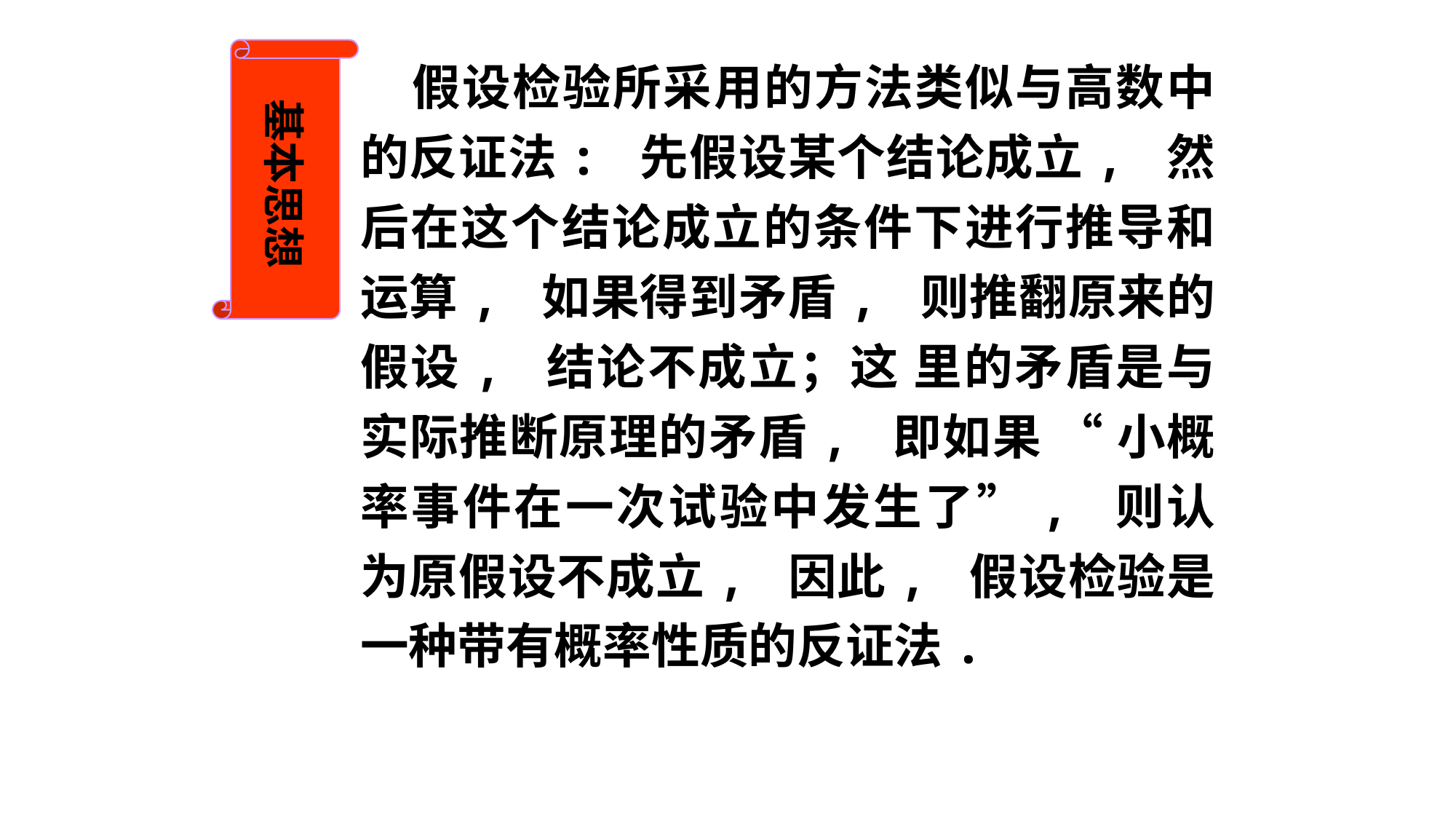

基本思想
   假设检验所采用的方法类似与高数中的反证法: 先假设某个结论成立, 然后在这个结论成立的条件下进行推导和运算, 如果得到矛盾, 则推翻原来的假设, 结论不成立；这 里的矛盾是与实际推断原理的矛盾, 即如果 “ 小概率事件在一次试验中发生了”, 则认为原假设不成立, 因此, 假设检验是一种带有概率性质的反证法.